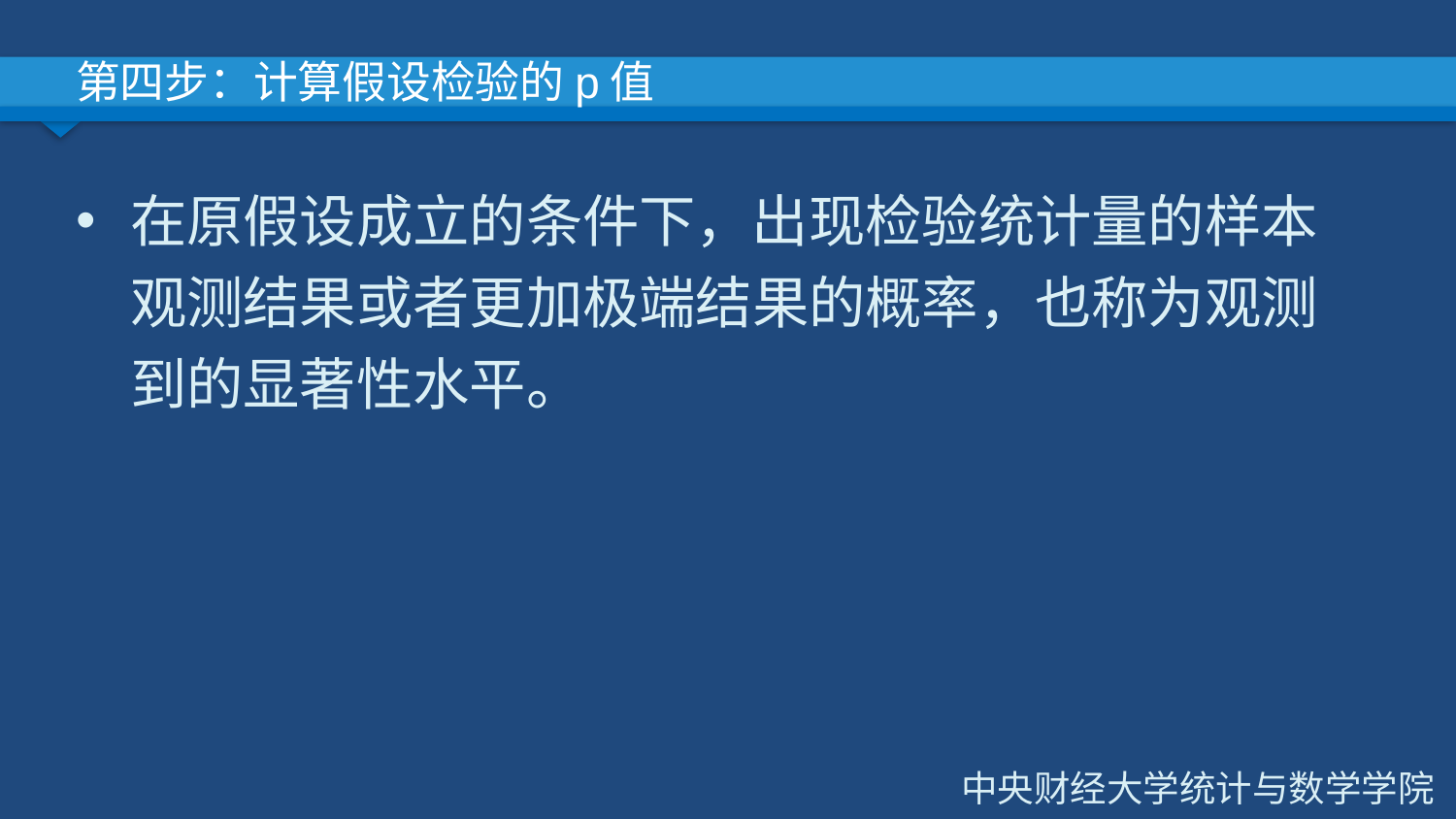

# 第四步：计算假设检验的p值
在原假设成立的条件下，出现检验统计量的样本观测结果或者更加极端结果的概率，也称为观测到的显著性水平。